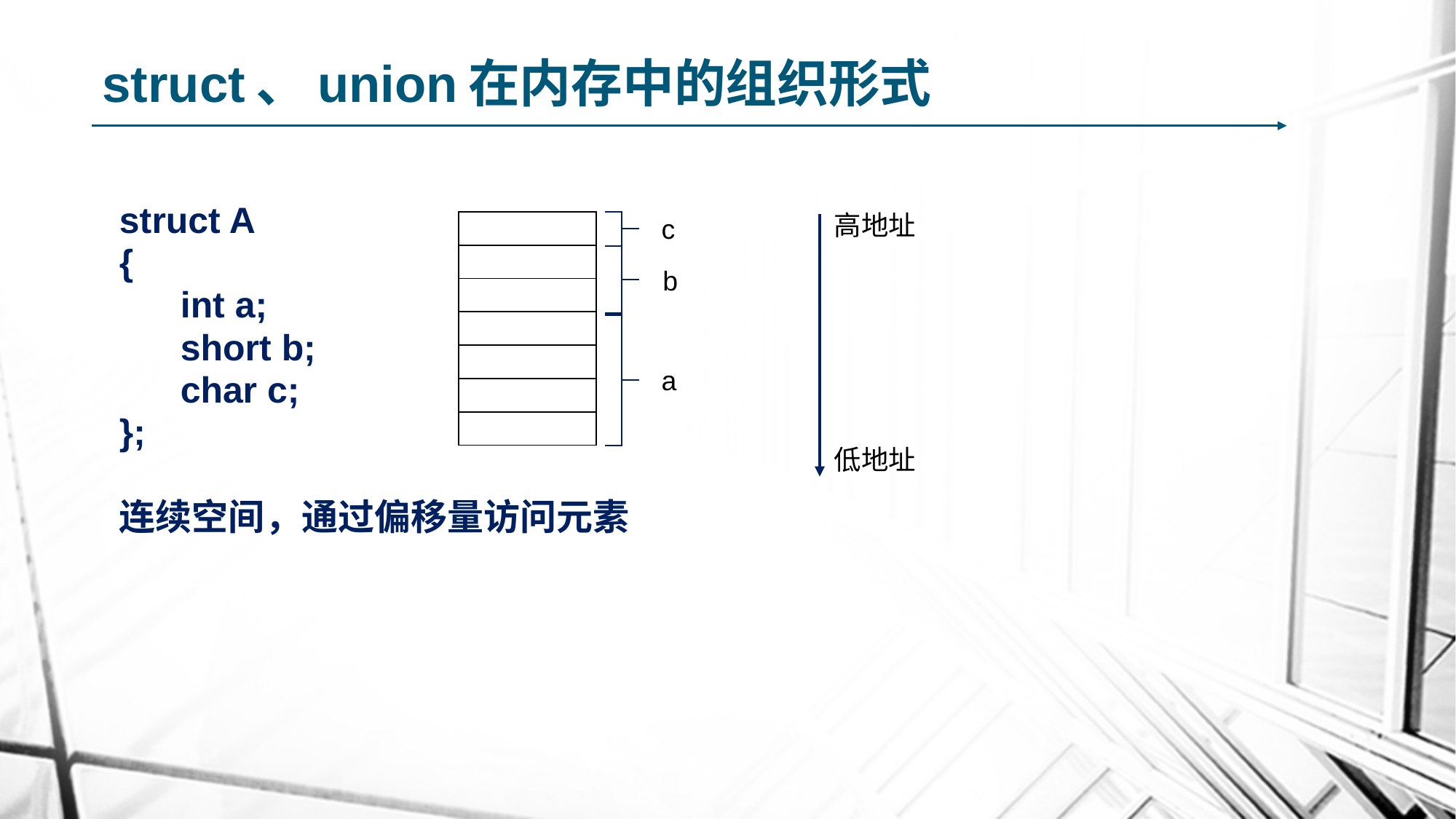

# struct、union在内存中的组织形式

struct A
{
      int a;
      short b;
      char c;
};

连续空间，通过偏移量访问元素
高地址
c

|  |
| --- |
|  |
|  |
|  |
|  |
|  |
|  |

b

a
低地址